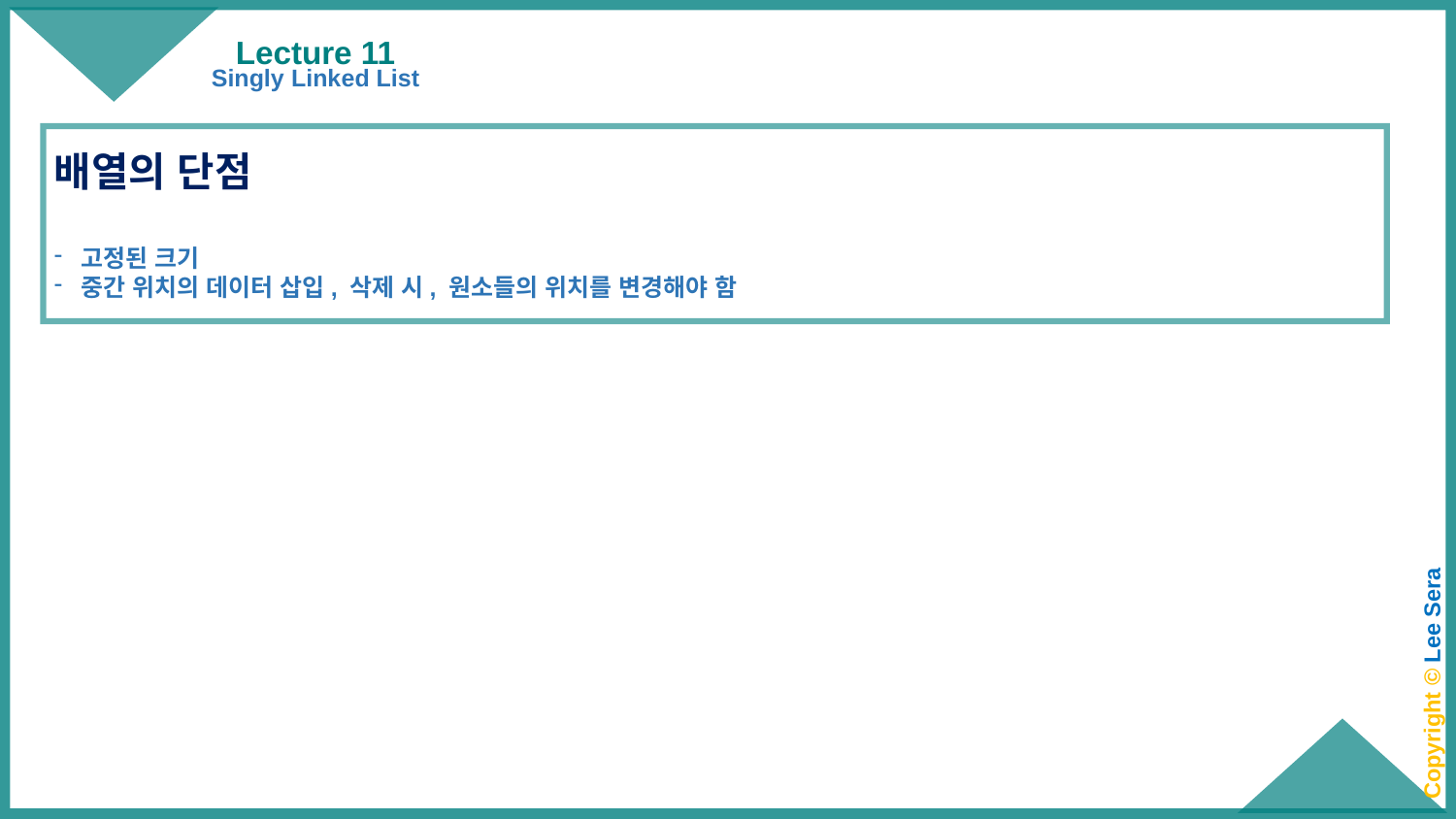

# Lecture 11
Singly Linked List
배열의 단점

고정된 크기
중간 위치의 데이터 삽입, 삭제 시, 원소들의 위치를 변경해야 함
Copyright © Lee Sera